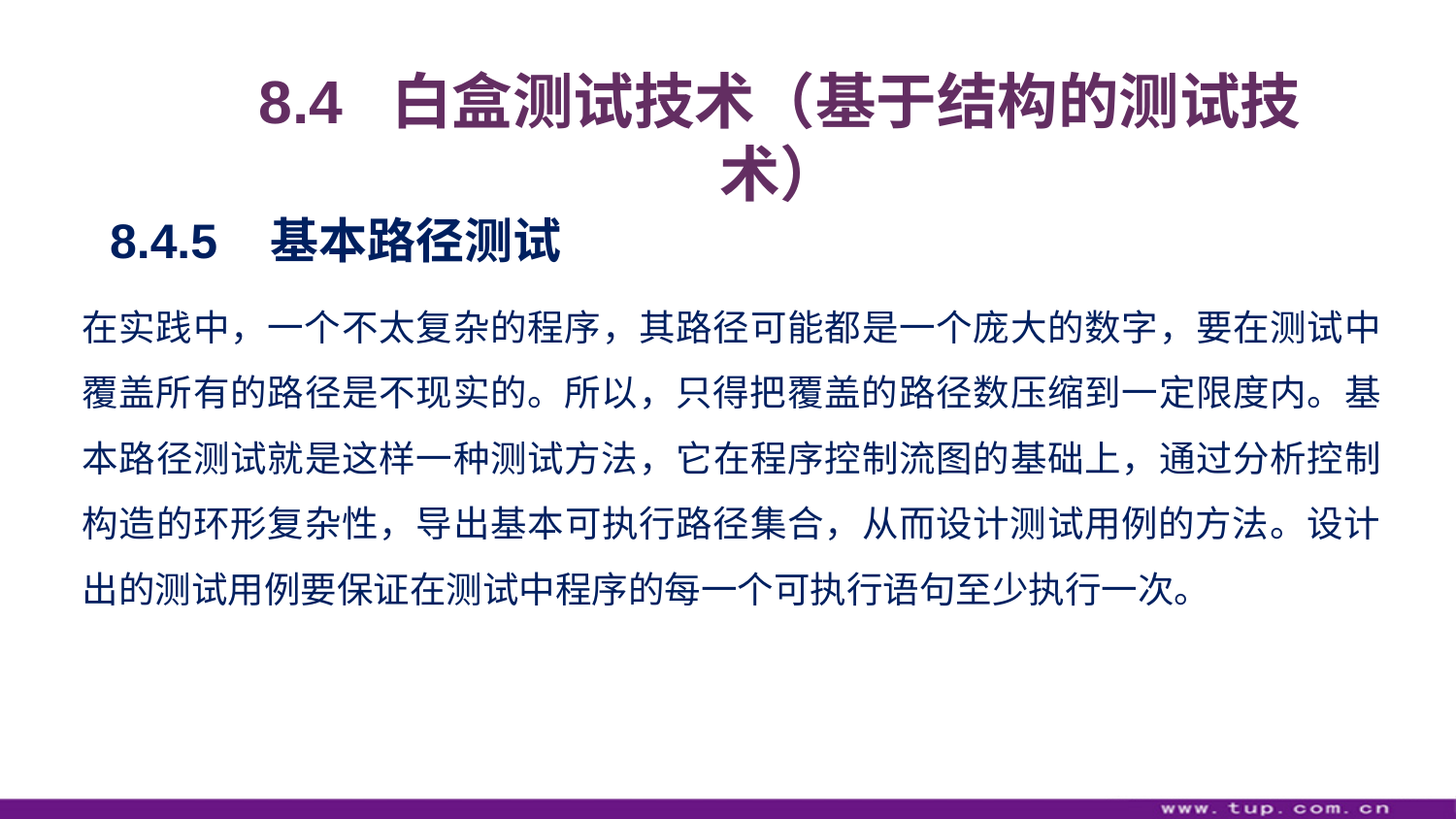

8.4  白盒测试技术（基于结构的测试技术）

8.4.5   基本路径测试

在实践中，一个不太复杂的程序，其路径可能都是一个庞大的数字，要在测试中覆盖所有的路径是不现实的。所以，只得把覆盖的路径数压缩到一定限度内。基本路径测试就是这样一种测试方法，它在程序控制流图的基础上，通过分析控制构造的环形复杂性，导出基本可执行路径集合，从而设计测试用例的方法。设计出的测试用例要保证在测试中程序的每一个可执行语句至少执行一次。